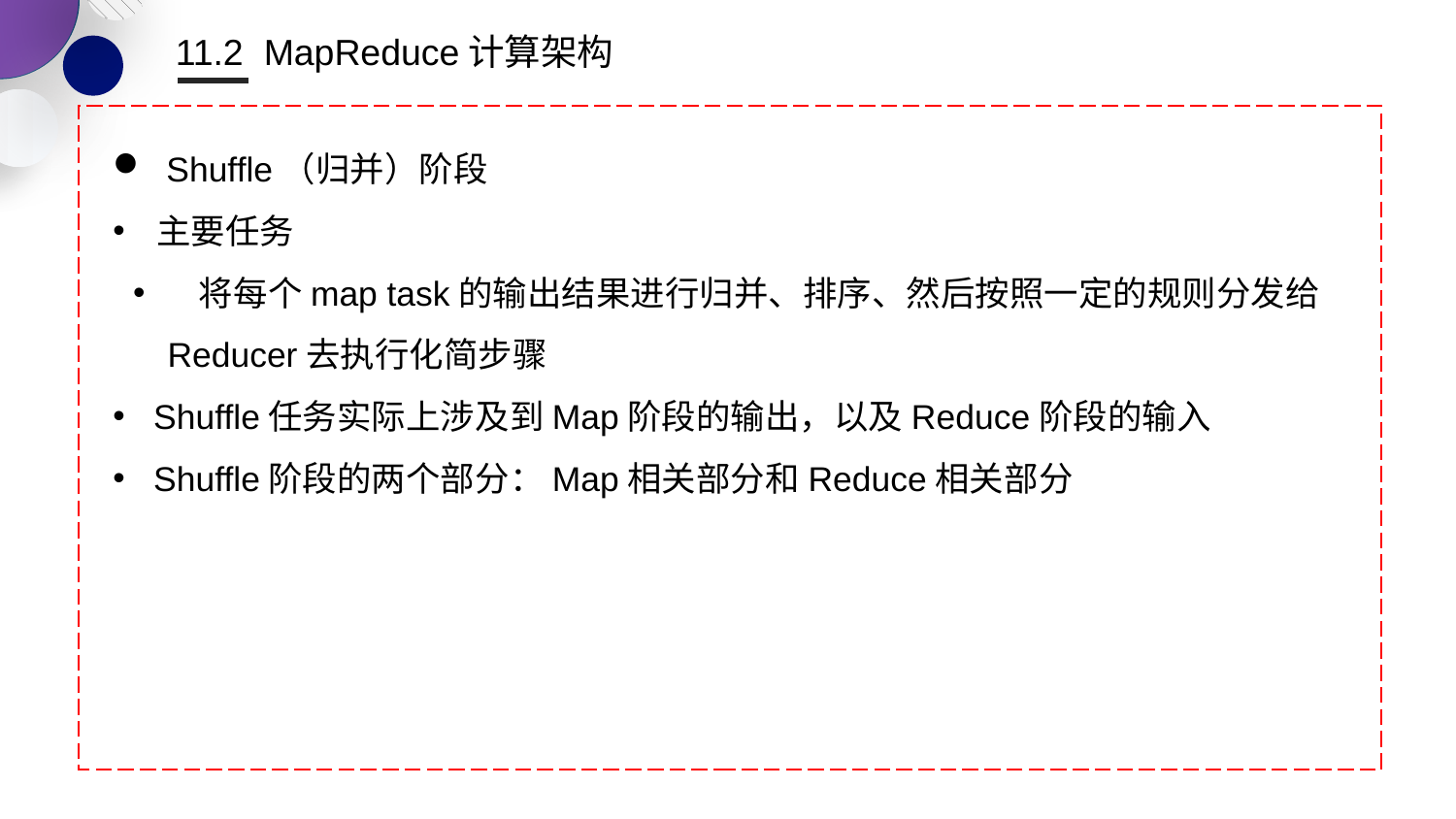

11.2  MapReduce计算架构

  Shuffle（归并）阶段
   主要任务
   将每个map task的输出结果进行归并、排序、然后按照一定的规则分发给Reducer去执行化简步骤
   Shuffle任务实际上涉及到Map阶段的输出，以及Reduce阶段的输入
   Shuffle阶段的两个部分：Map相关部分和Reduce相关部分